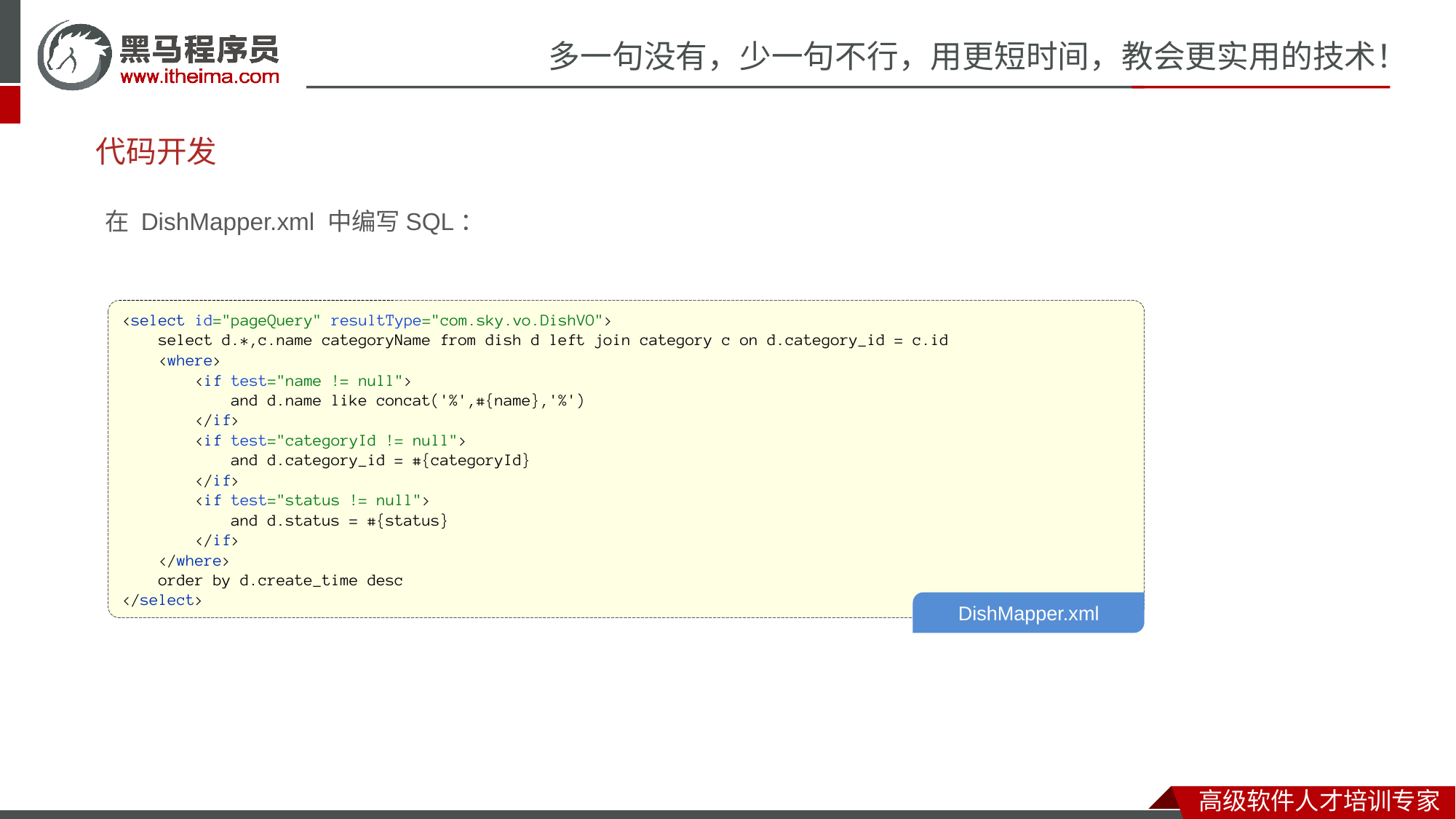

# 代码开发
在 DishMapper.xml 中编写SQL：
<select id="pageQuery" resultType="com.sky.vo.DishVO">
    select d.*,c.name categoryName from dish d left join category c on d.category_id = c.id
    <where>
        <if test="name != null">
            and d.name like concat('%',#{name},'%')
        </if>
        <if test="categoryId != null">
            and d.category_id = #{categoryId}
        </if>
        <if test="status != null">
            and d.status = #{status}
        </if>
    </where>
    order by d.create_time desc
</select>
DishMapper.xml